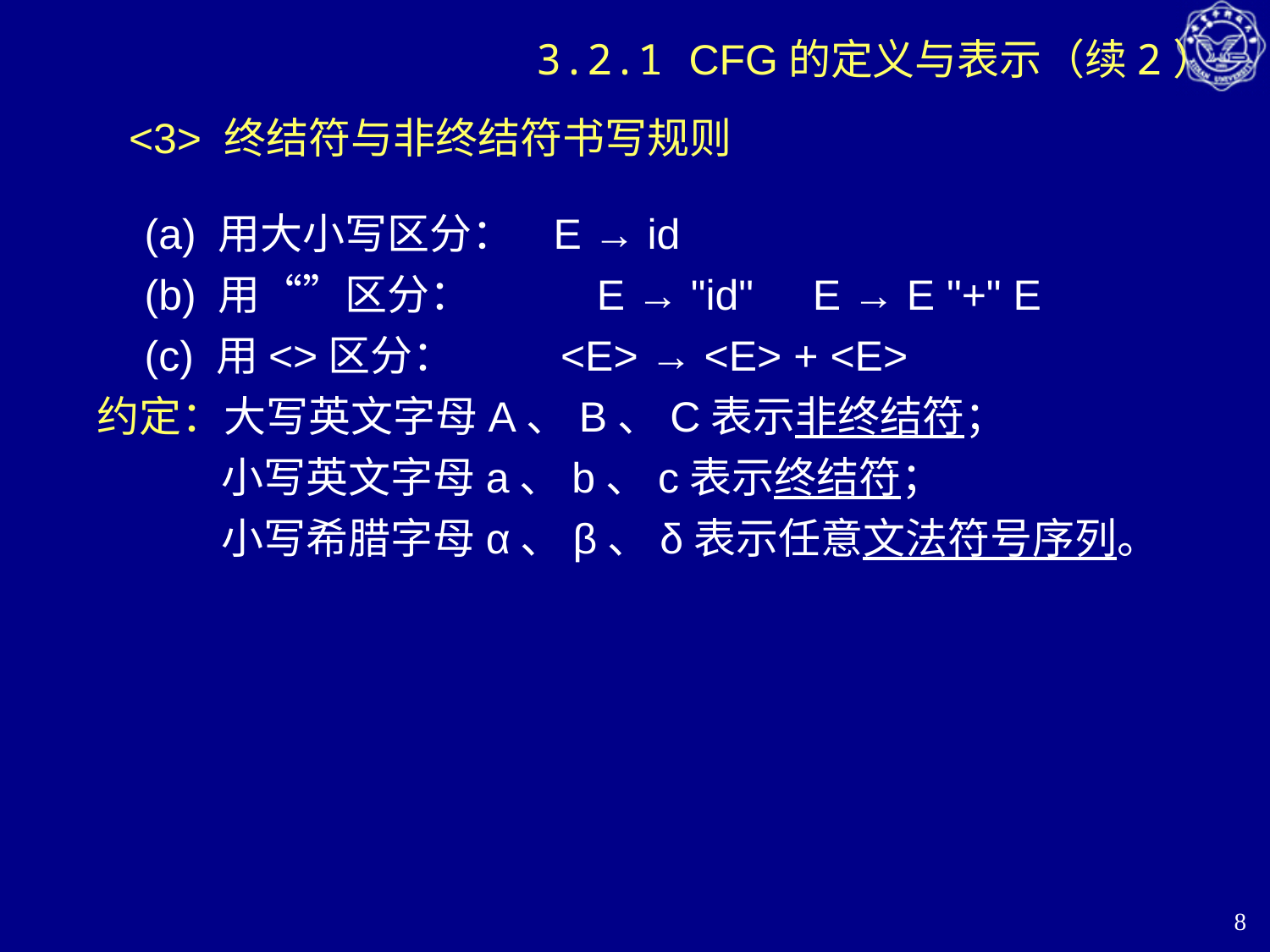

# 3.2.1 CFG的定义与表示（续2）
<3> 终结符与非终结符书写规则
    (a) 用大小写区分：   E → id
    (b) 用“”区分：            E → "id"     E → E "+" E
    (c) 用<>区分：          <E> → <E> + <E>
约定：大写英文字母A、B、C表示非终结符；
            小写英文字母a、b、c表示终结符；
            小写希腊字母α、β、δ表示任意文法符号序列。
8